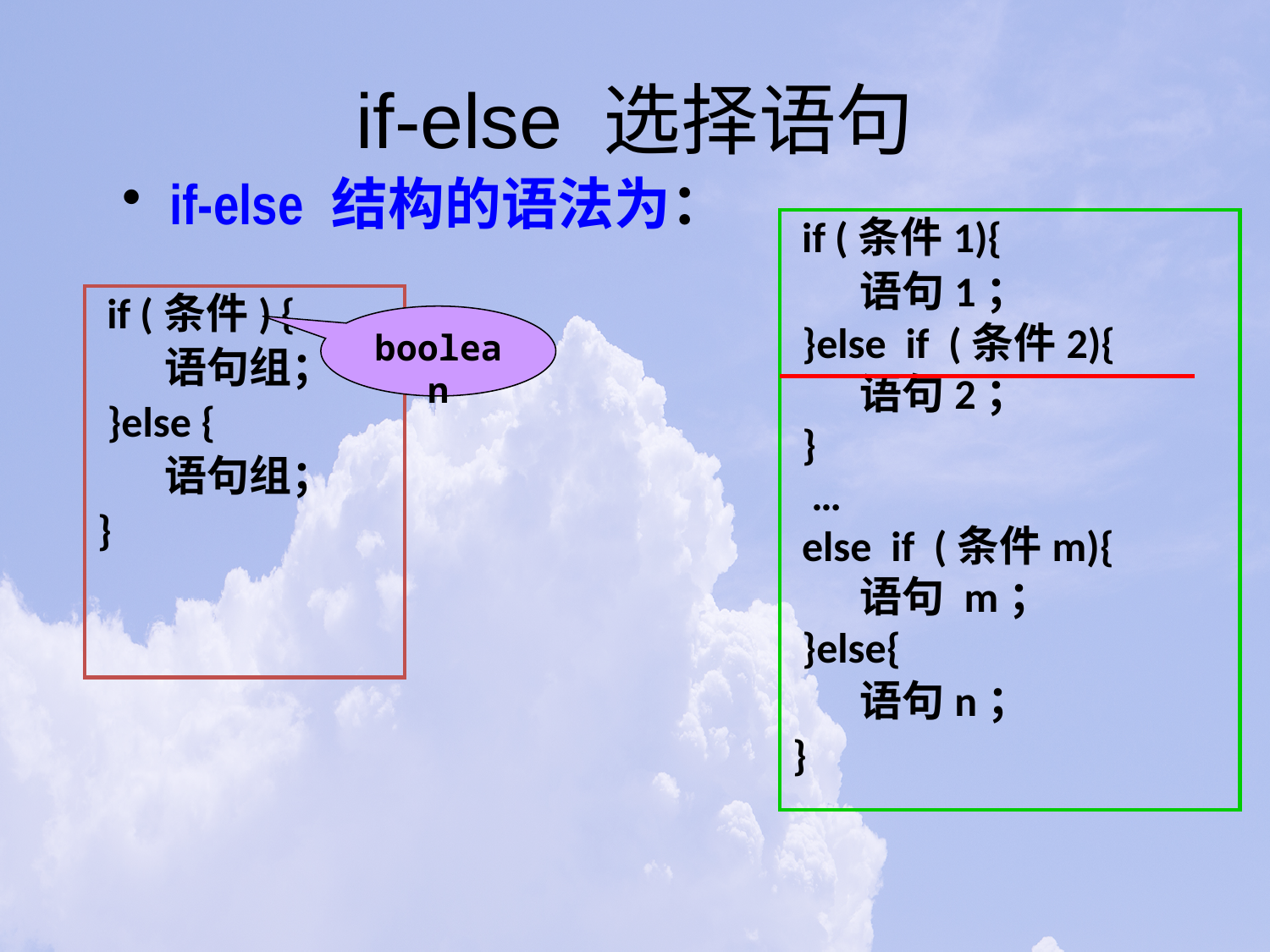

# if-else 选择语句
if-else 结构的语法为：
 if (条件1){
      语句1；
 }else  if  (条件2){
      语句2；
 }
  …
 else  if  (条件m){
      语句 m；
 }else{
      语句n；
}
 if (条件) {
      语句组；
 }else {
      语句组；
}
boolean